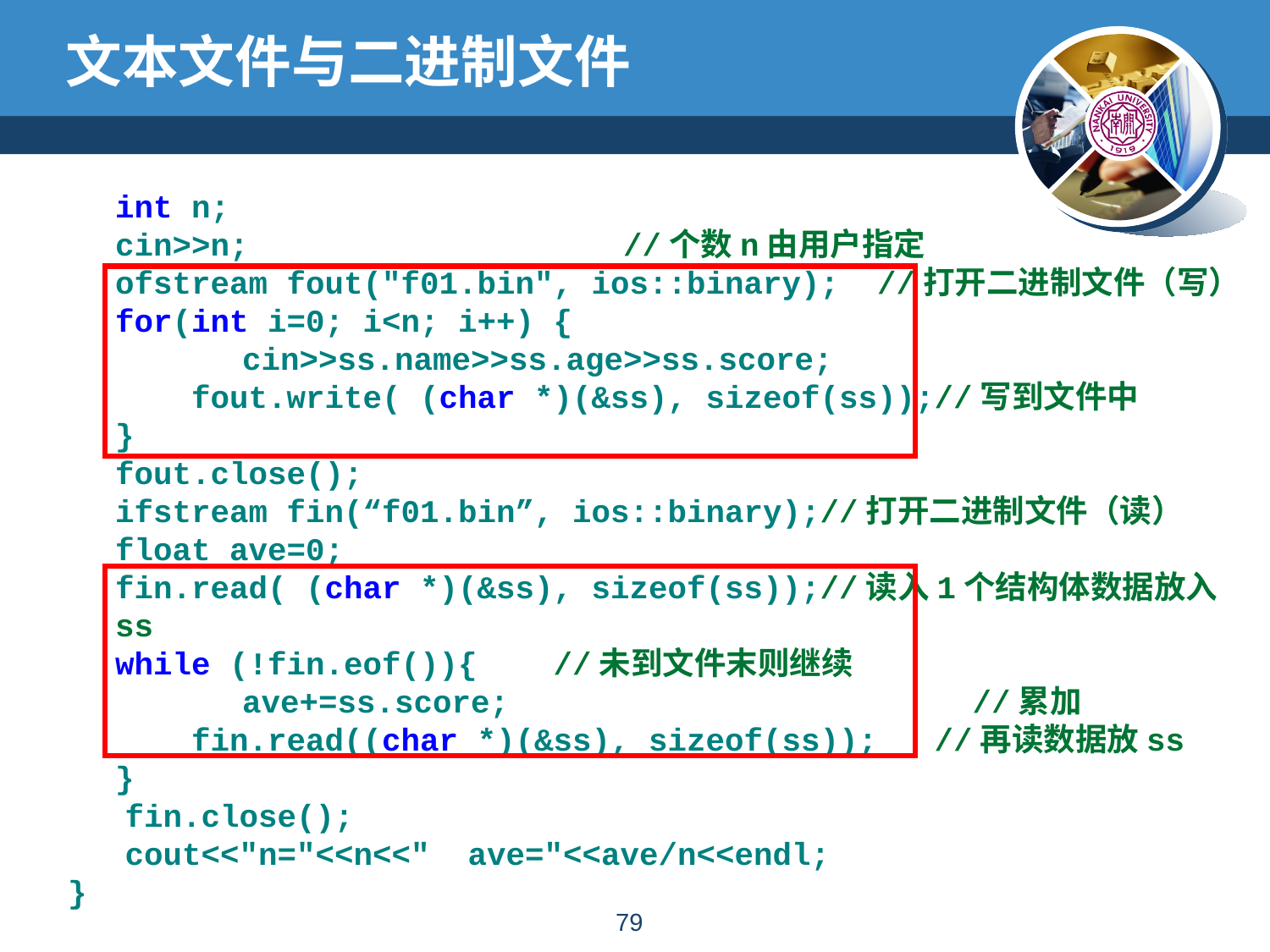

# 文本文件与二进制文件
	int n;
	cin>>n;  			//个数n由用户指定
 	ofstream fout("f01.bin", ios::binary);  //打开二进制文件（写）
	for(int i=0; i<n; i++) {
		cin>>ss.name>>ss.age>>ss.score;
	    fout.write( (char *)(&ss), sizeof(ss));//写到文件中
	}
	fout.close();
	ifstream fin(“f01.bin”, ios::binary);//打开二进制文件（读）
	float ave=0;
	fin.read( (char *)(&ss), sizeof(ss));//读入1个结构体数据放入ss
	while (!fin.eof()){    //未到文件末则继续
		ave+=ss.score;			     //累加
	    fin.read((char *)(&ss), sizeof(ss));   //再读数据放ss
	}
   fin.close();
   cout<<"n="<<n<<"  ave="<<ave/n<<endl;
}

79